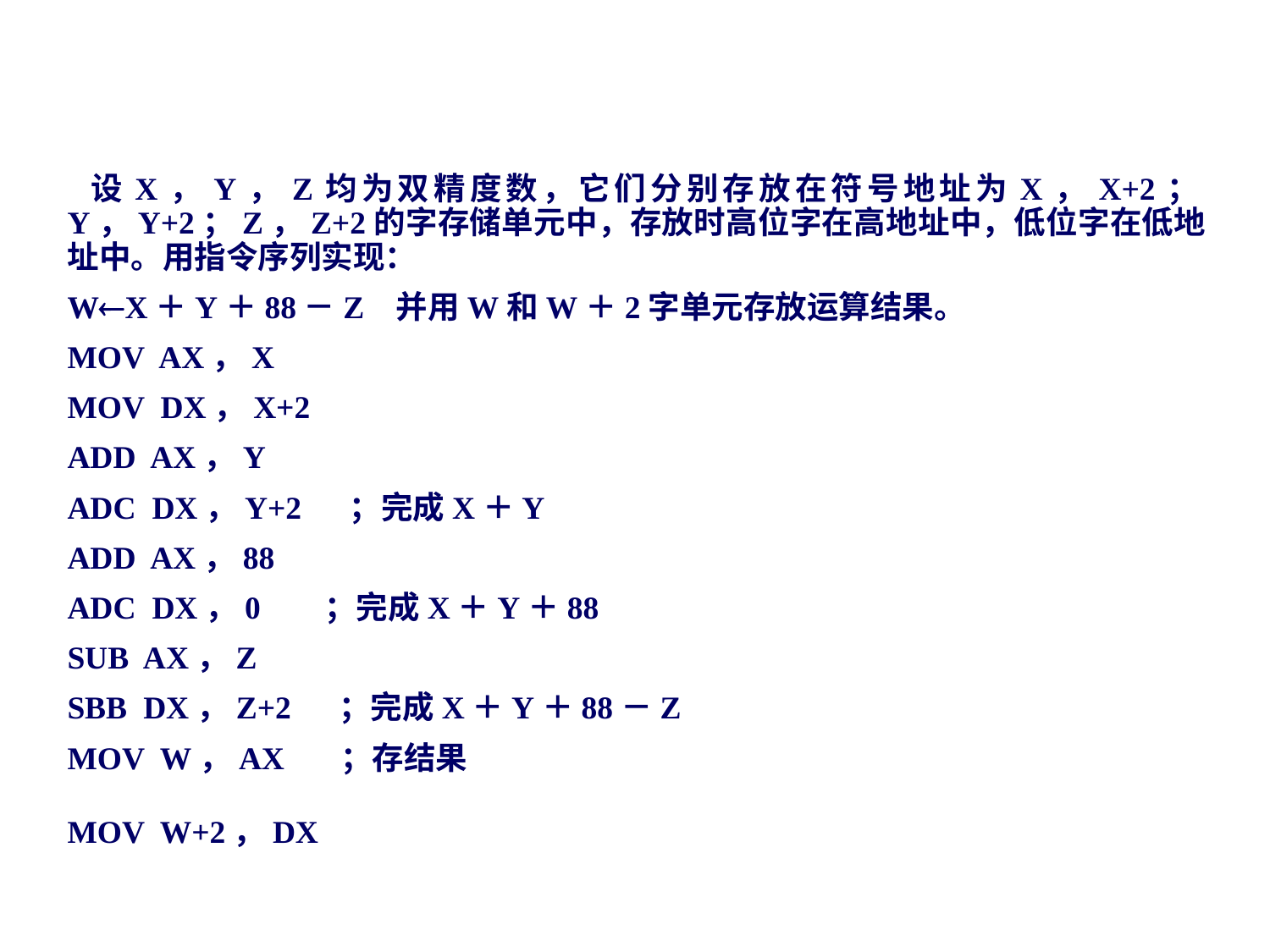

#
 设X，Y，Z均为双精度数，它们分别存放在符号地址为X，X+2；Y，Y+2；Z，Z+2的字存储单元中，存放时高位字在高地址中，低位字在低地址中。用指令序列实现：
W←X＋Y＋88－Z   并用W和W＋2字单元存放运算结果。
MOV  AX，X
MOV  DX，X+2
ADD  AX，Y
ADC  DX，Y+2     ；完成X＋Y
ADD  AX，88
ADC  DX，0       ；完成X＋Y＋88
SUB  AX，Z
SBB  DX，Z+2     ；完成X＋Y＋88－Z
MOV  W，AX      ；存结果
MOV  W+2，DX